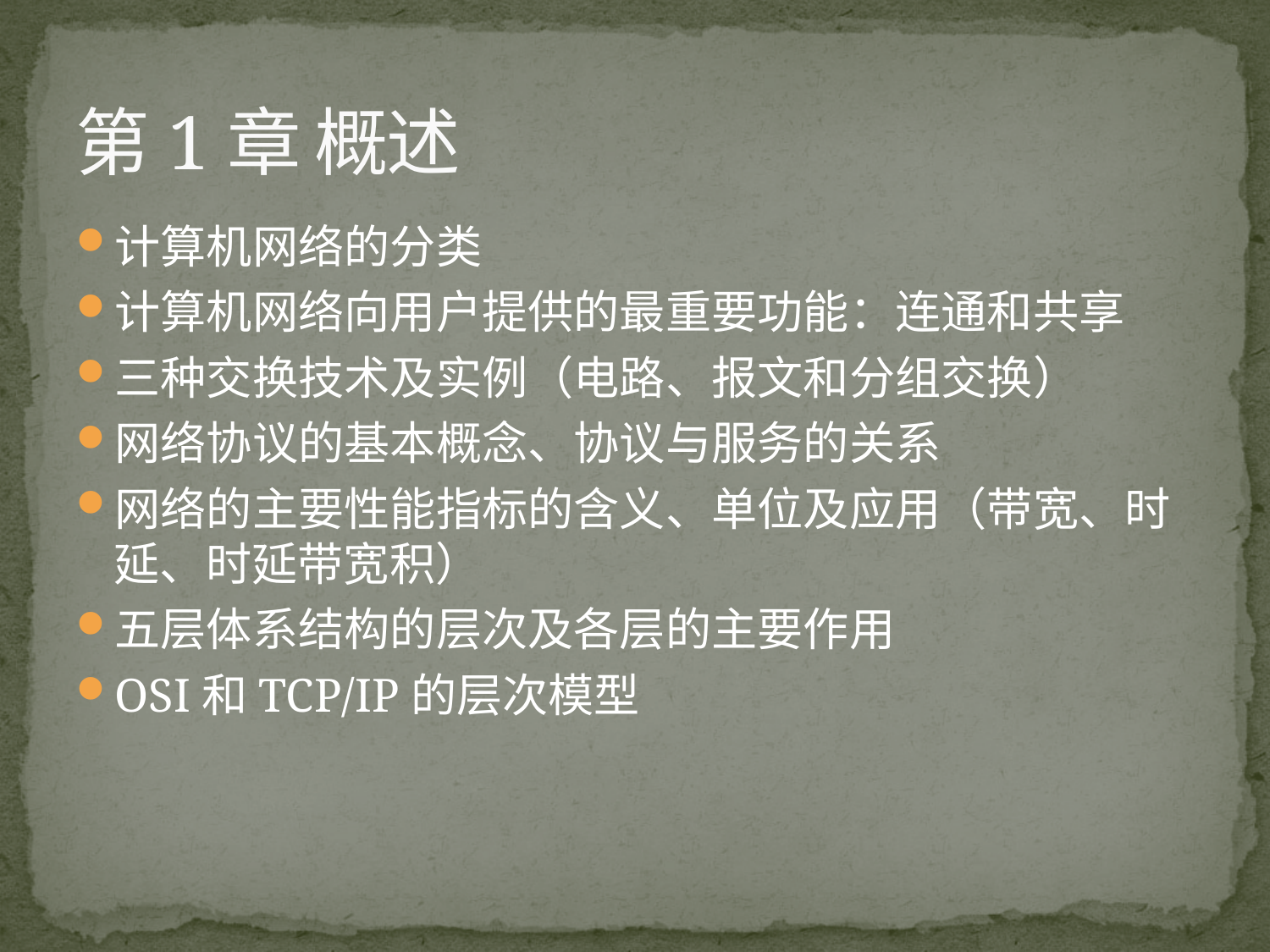

# 第1章 概述
计算机网络的分类
计算机网络向用户提供的最重要功能：连通和共享
三种交换技术及实例（电路、报文和分组交换）
网络协议的基本概念、协议与服务的关系
网络的主要性能指标的含义、单位及应用（带宽、时延、时延带宽积）
五层体系结构的层次及各层的主要作用
OSI和TCP/IP的层次模型